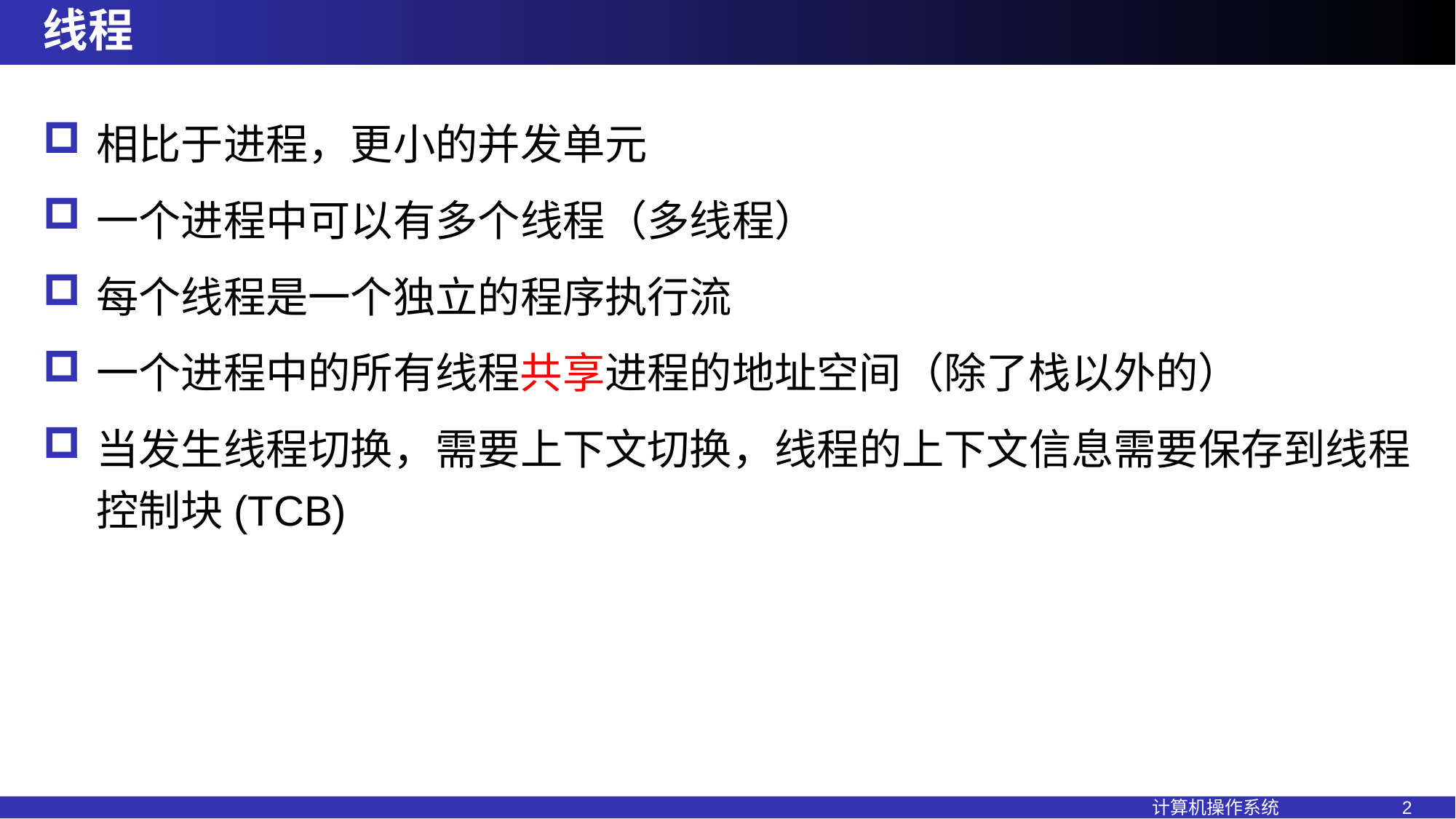

# 线程
相比于进程，更小的并发单元
一个进程中可以有多个线程（多线程）
每个线程是一个独立的程序执行流
一个进程中的所有线程共享进程的地址空间（除了栈以外的）
当发生线程切换，需要上下文切换，线程的上下文信息需要保存到线程控制块(TCB)

计算机操作系统                     2